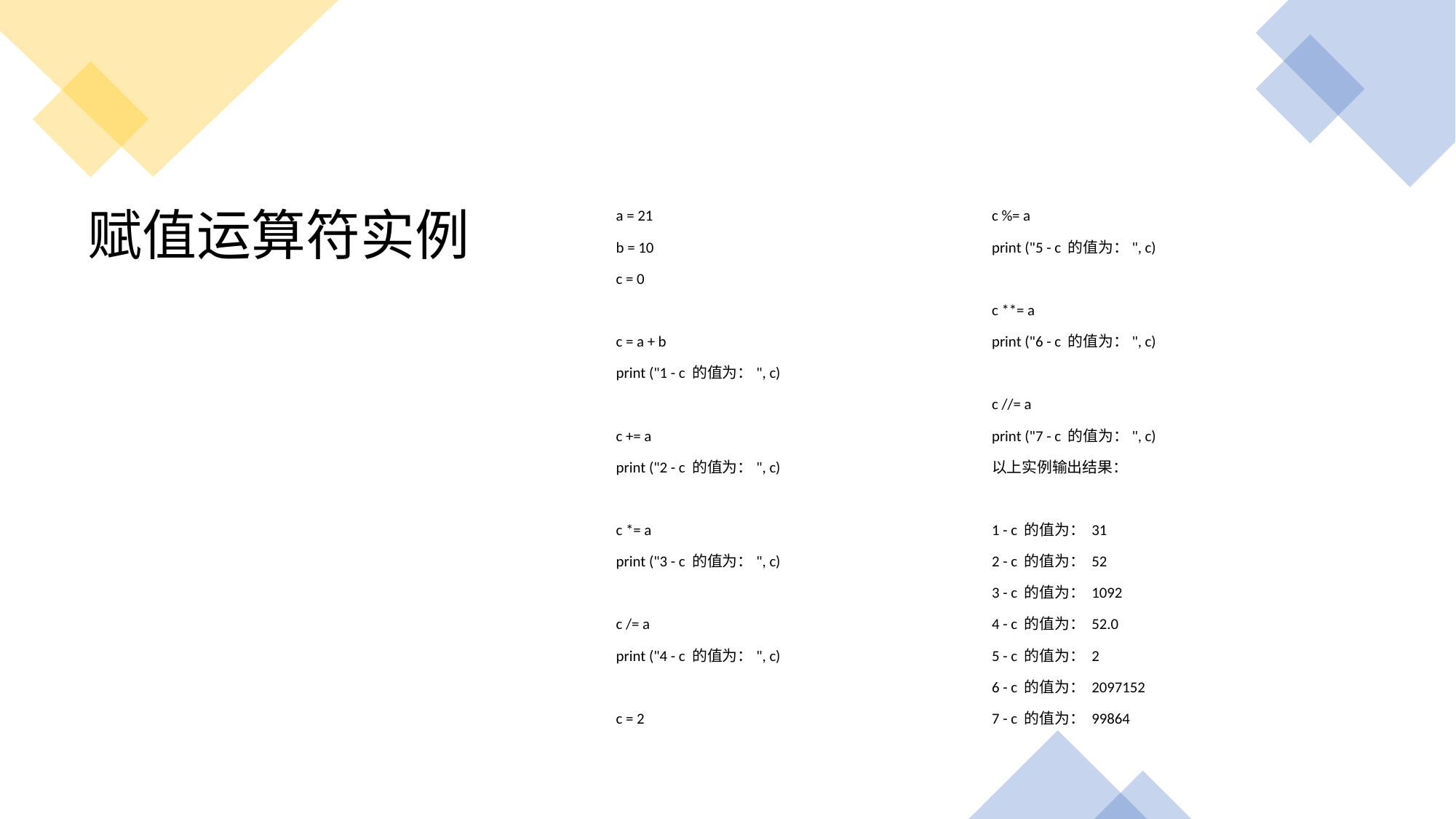

a = 21
b = 10
c = 0

c = a + b
print ("1 - c 的值为：", c)

c += a
print ("2 - c 的值为：", c)

c *= a
print ("3 - c 的值为：", c)

c /= a
print ("4 - c 的值为：", c)

c = 2
c %= a
print ("5 - c 的值为：", c)

c **= a
print ("6 - c 的值为：", c)

c //= a
print ("7 - c 的值为：", c)
以上实例输出结果：

1 - c 的值为： 31
2 - c 的值为： 52
3 - c 的值为： 1092
4 - c 的值为： 52.0
5 - c 的值为： 2
6 - c 的值为： 2097152
7 - c 的值为： 99864
# 赋值运算符实例